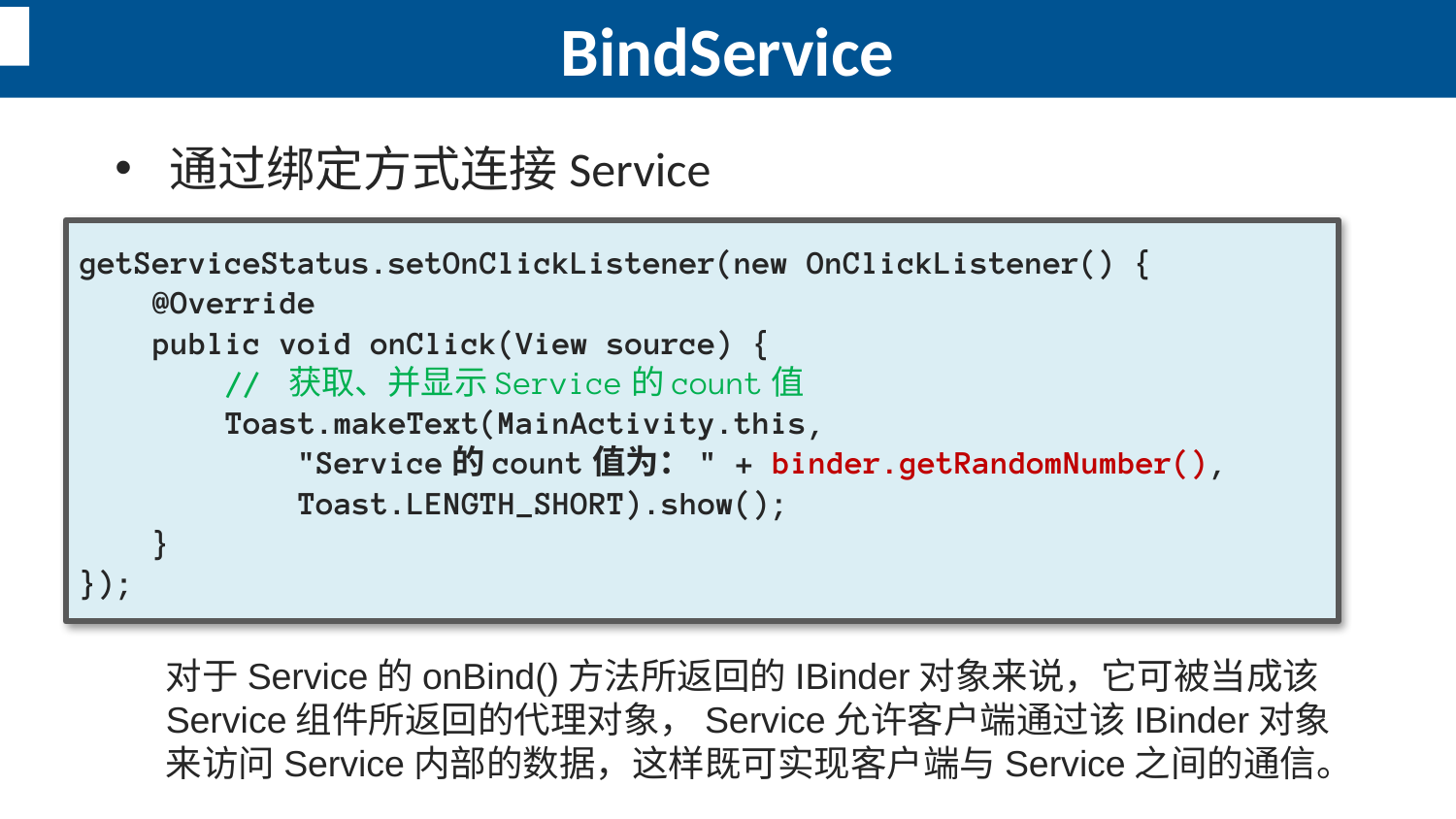

# BindService

通过绑定方式连接Service
getServiceStatus.setOnClickListener(new OnClickListener() {
    @Override
    public void onClick(View source) {
        // 获取、并显示Service的count值
        Toast.makeText(MainActivity.this,
            "Service的count值为：" + binder.getRandomNumber(),
            Toast.LENGTH_SHORT).show();
    }
});
对于Service的onBind()方法所返回的IBinder对象来说，它可被当成该Service组件所返回的代理对象，Service允许客户端通过该IBinder对象来访问Service内部的数据，这样既可实现客户端与Service之间的通信。